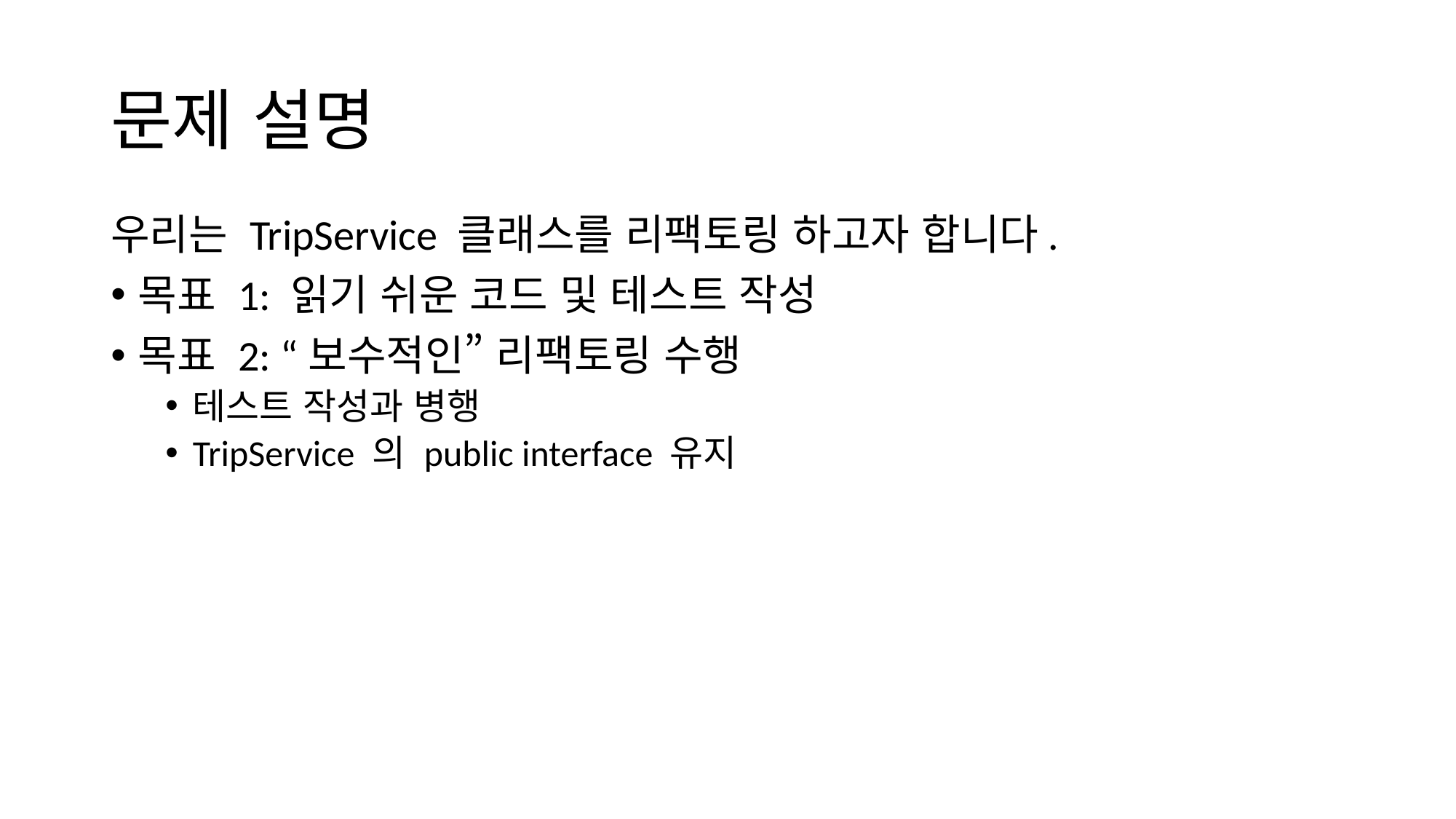

# 문제 설명
우리는 TripService 클래스를 리팩토링 하고자 합니다.
목표 1: 읽기 쉬운 코드 및 테스트 작성
목표 2: “보수적인” 리팩토링 수행
테스트 작성과 병행
TripService 의 public interface 유지